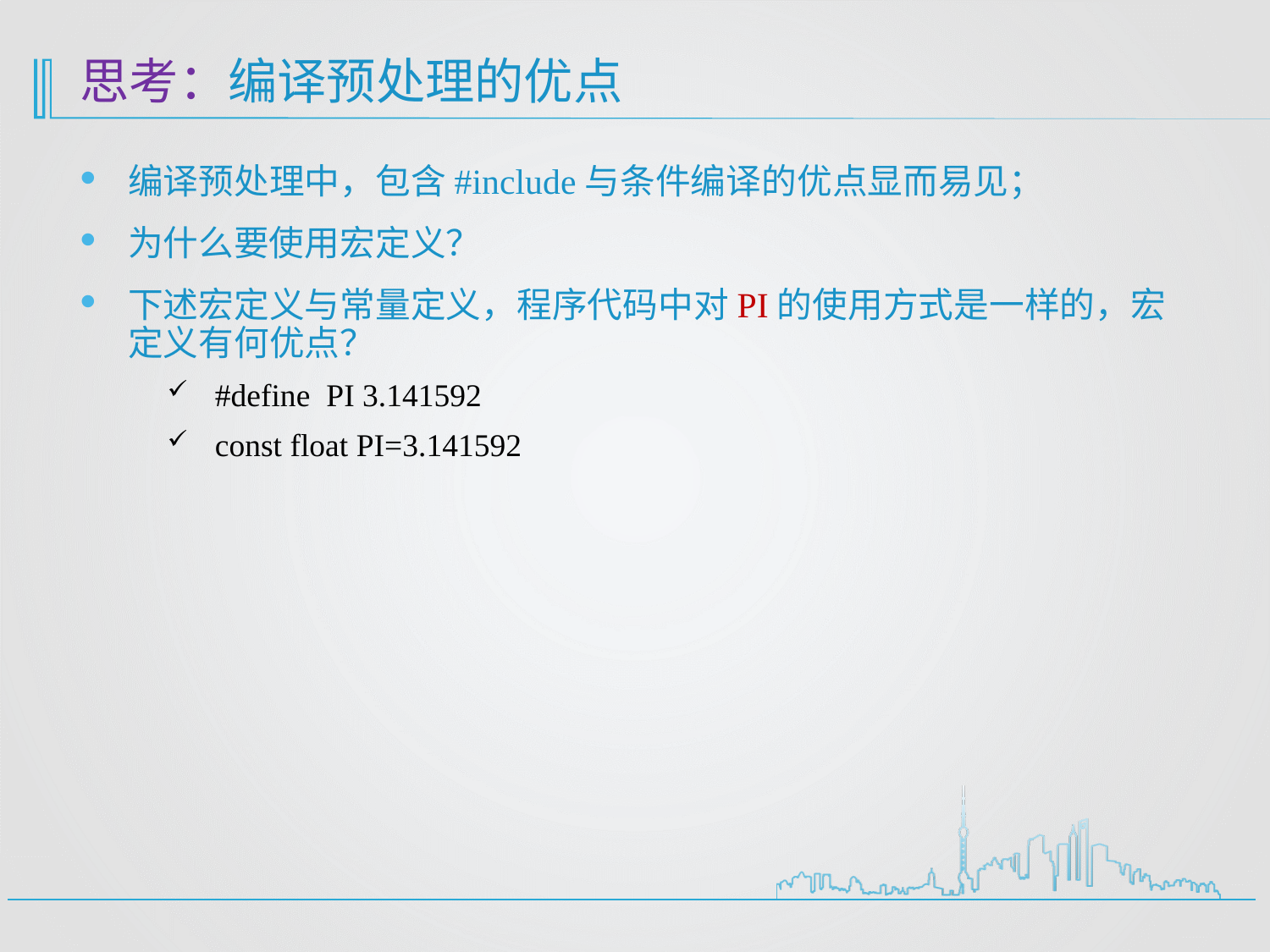

# 思考：编译预处理的优点
编译预处理中，包含#include与条件编译的优点显而易见；
为什么要使用宏定义？
下述宏定义与常量定义，程序代码中对PI的使用方式是一样的，宏定义有何优点？
#define  PI 3.141592
const float PI=3.141592